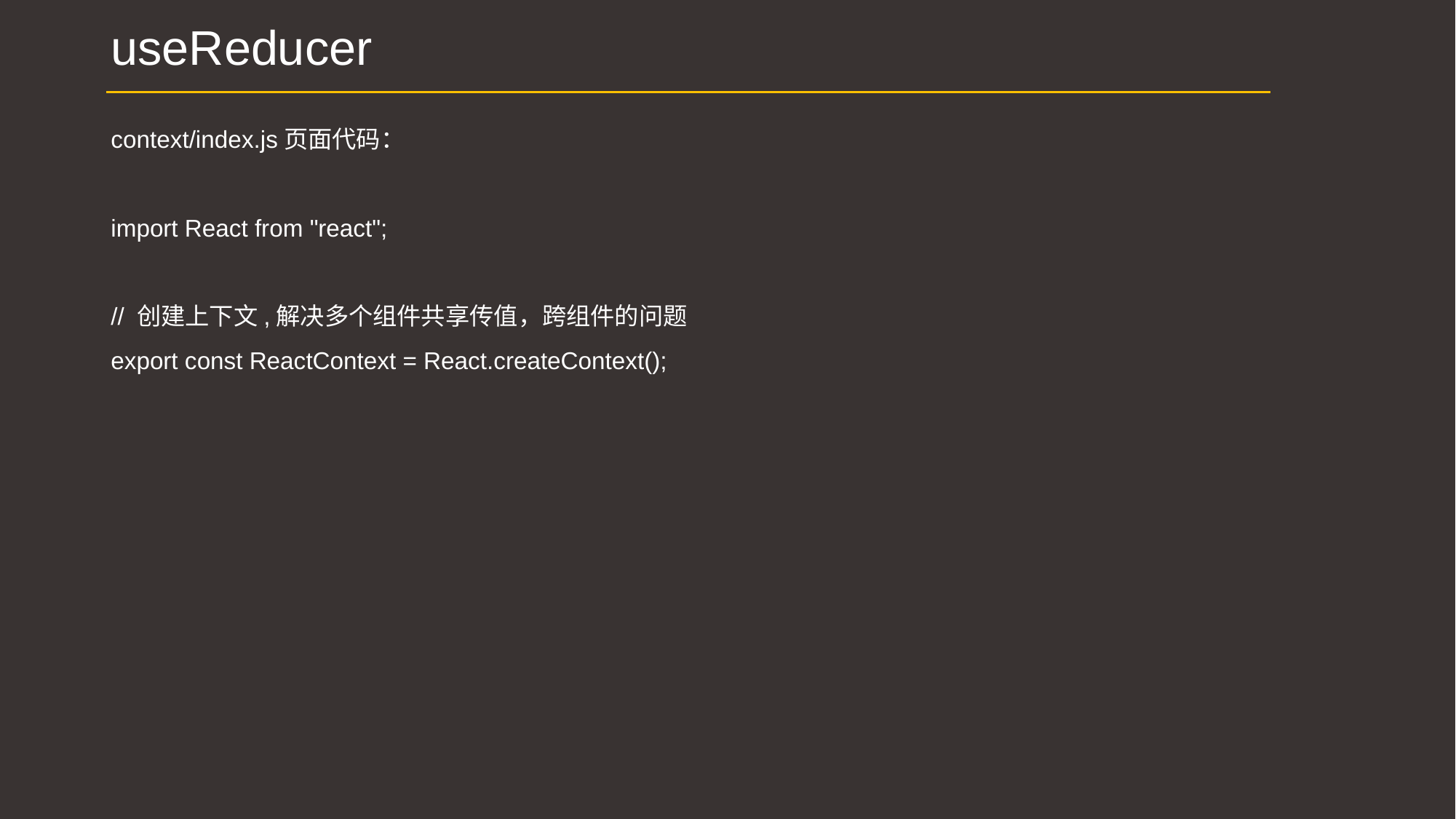

# useReducer
context/index.js页面代码：

import React from "react";

// 创建上下文,解决多个组件共享传值，跨组件的问题
export const ReactContext = React.createContext();